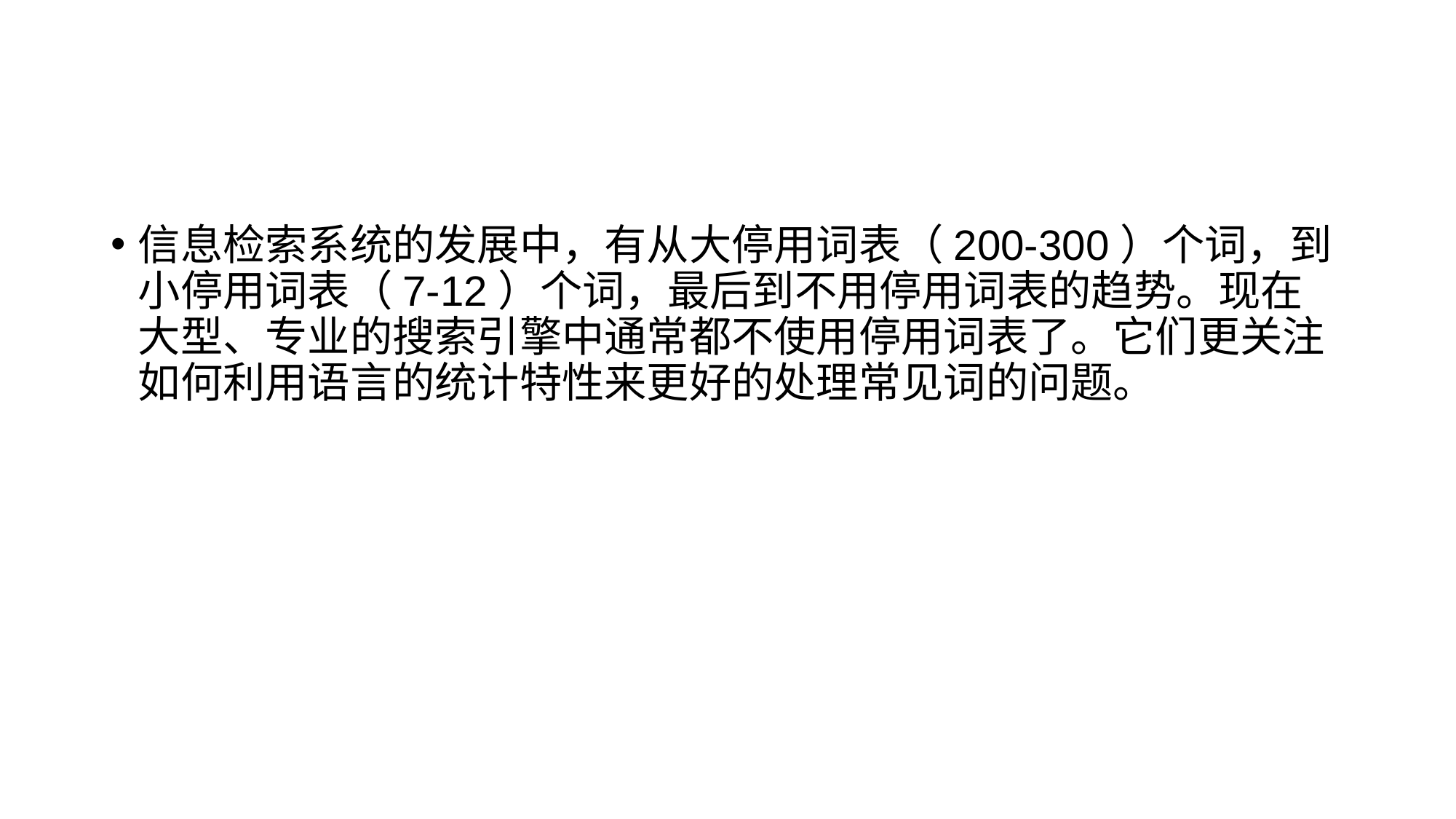

#
信息检索系统的发展中，有从大停用词表（200-300）个词，到小停用词表（7-12）个词，最后到不用停用词表的趋势。现在大型、专业的搜索引擎中通常都不使用停用词表了。它们更关注如何利用语言的统计特性来更好的处理常见词的问题。